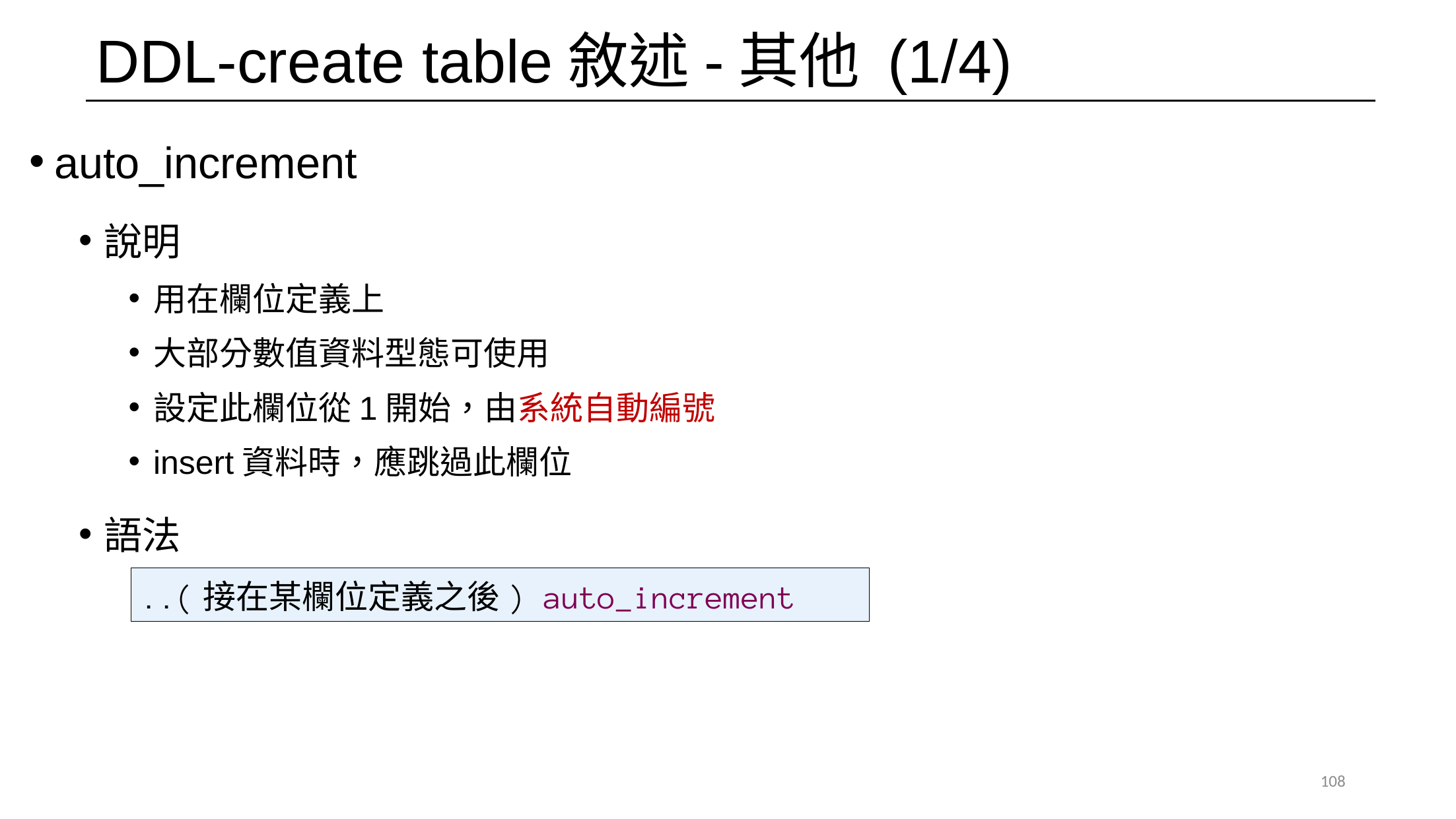

# DDL-create table敘述-其他 (1/4)
auto_increment
說明
用在欄位定義上
大部分數值資料型態可使用
設定此欄位從1開始，由系統自動編號
insert資料時，應跳過此欄位
語法

..(接在某欄位定義之後) auto_increment
108